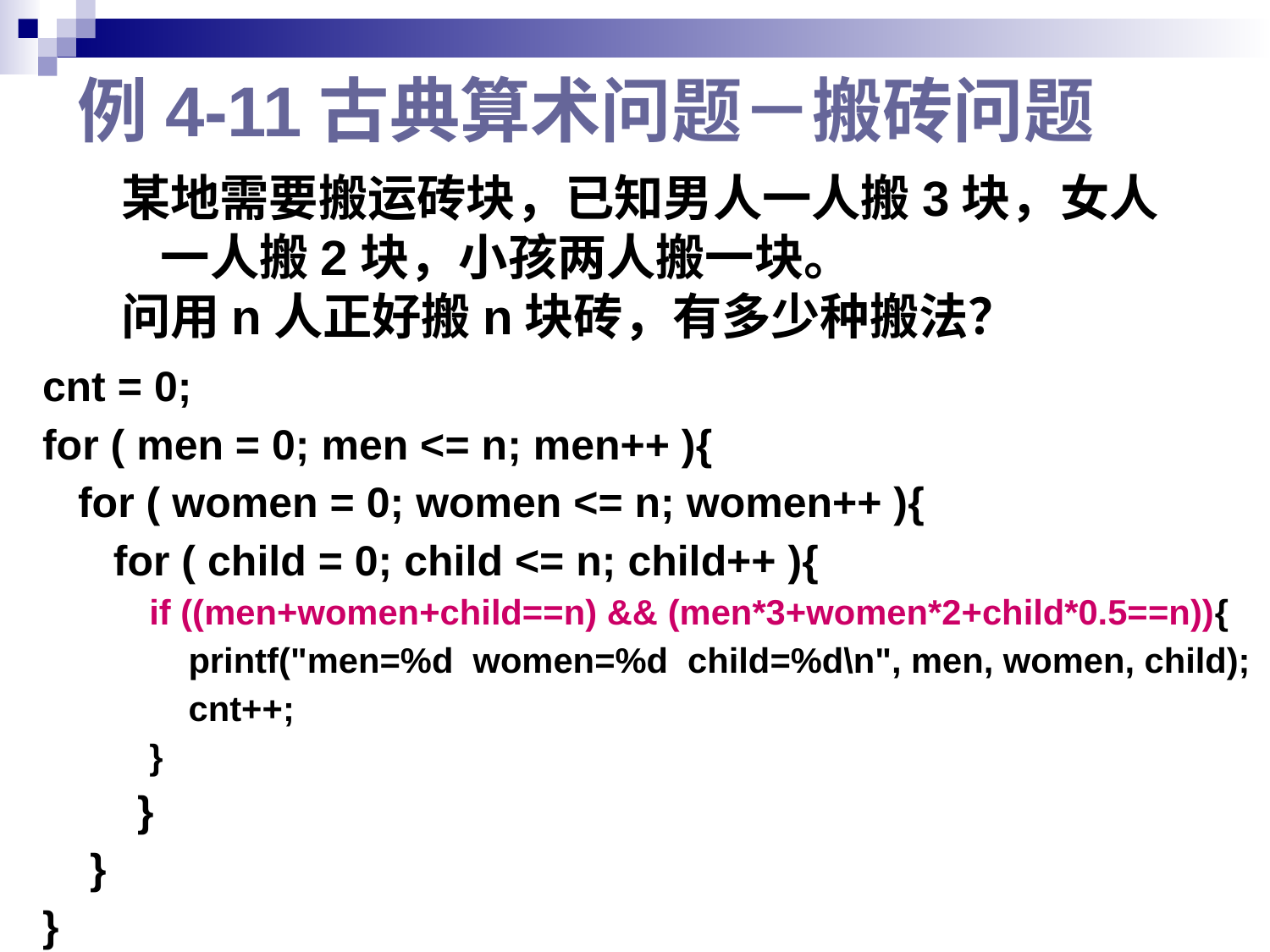

# 例4-11古典算术问题－搬砖问题
某地需要搬运砖块，已知男人一人搬3块，女人一人搬2块，小孩两人搬一块。
问用n人正好搬n块砖，有多少种搬法？
cnt = 0;
for ( men = 0; men <= n; men++ ){
   for ( women = 0; women <= n; women++ ){
      for ( child = 0; child <= n; child++ ){
           if ((men+women+child==n) && (men*3+women*2+child*0.5==n)){
               printf("men=%d  women=%d  child=%d\n", men, women, child);
               cnt++;
           }
        }
    }
}